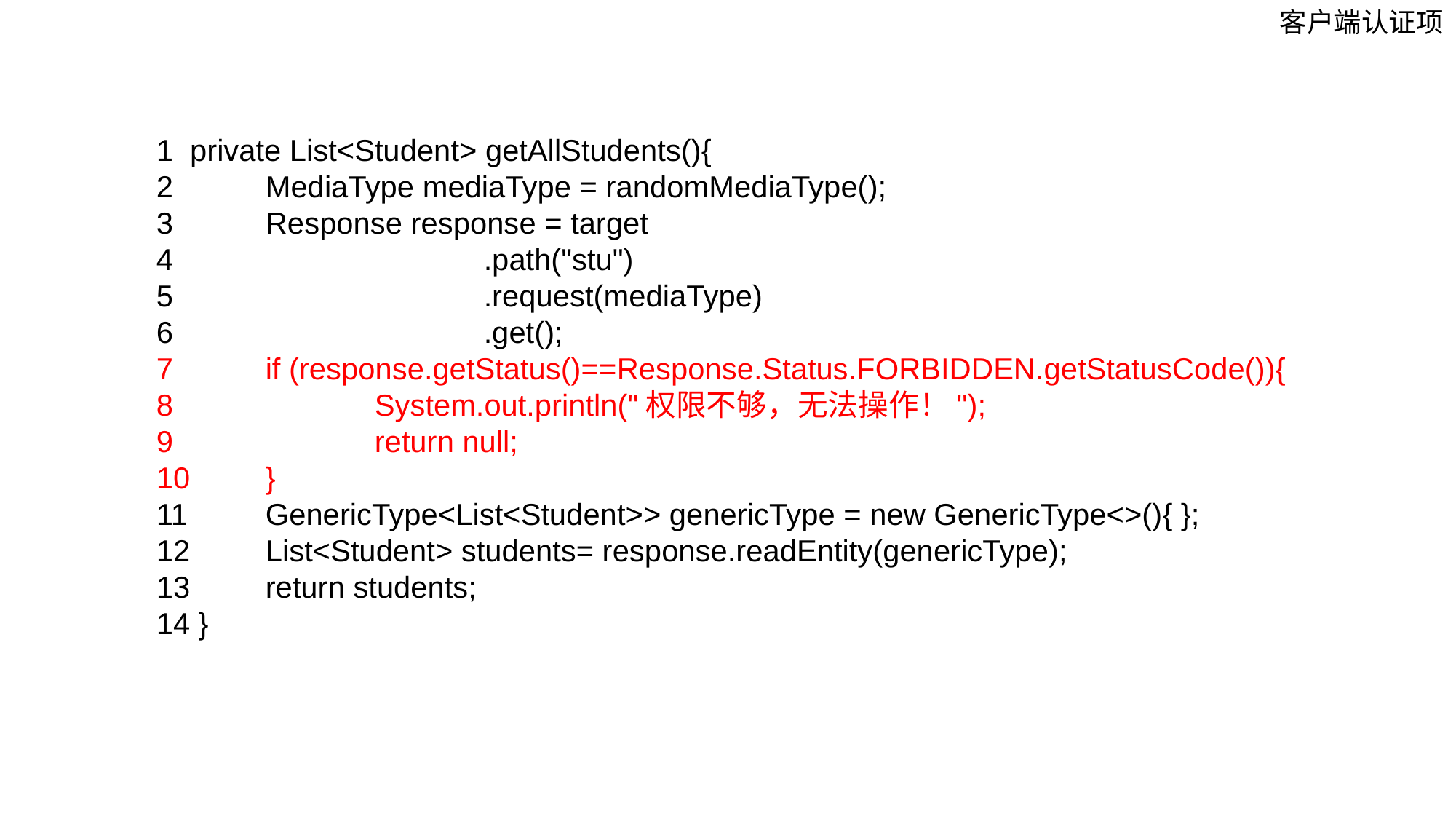

客户端认证项
1  private List<Student> getAllStudents(){
2  	MediaType mediaType = randomMediaType();
3  	Response response = target
4  			.path("stu")
5  			.request(mediaType)
6  			.get();
7  	if (response.getStatus()==Response.Status.FORBIDDEN.getStatusCode()){
8  		System.out.println("权限不够，无法操作！");
9  		return null;
10 	}
11 	GenericType<List<Student>> genericType = new GenericType<>(){ };
12 	List<Student> students= response.readEntity(genericType);
13 	return students;
14 }